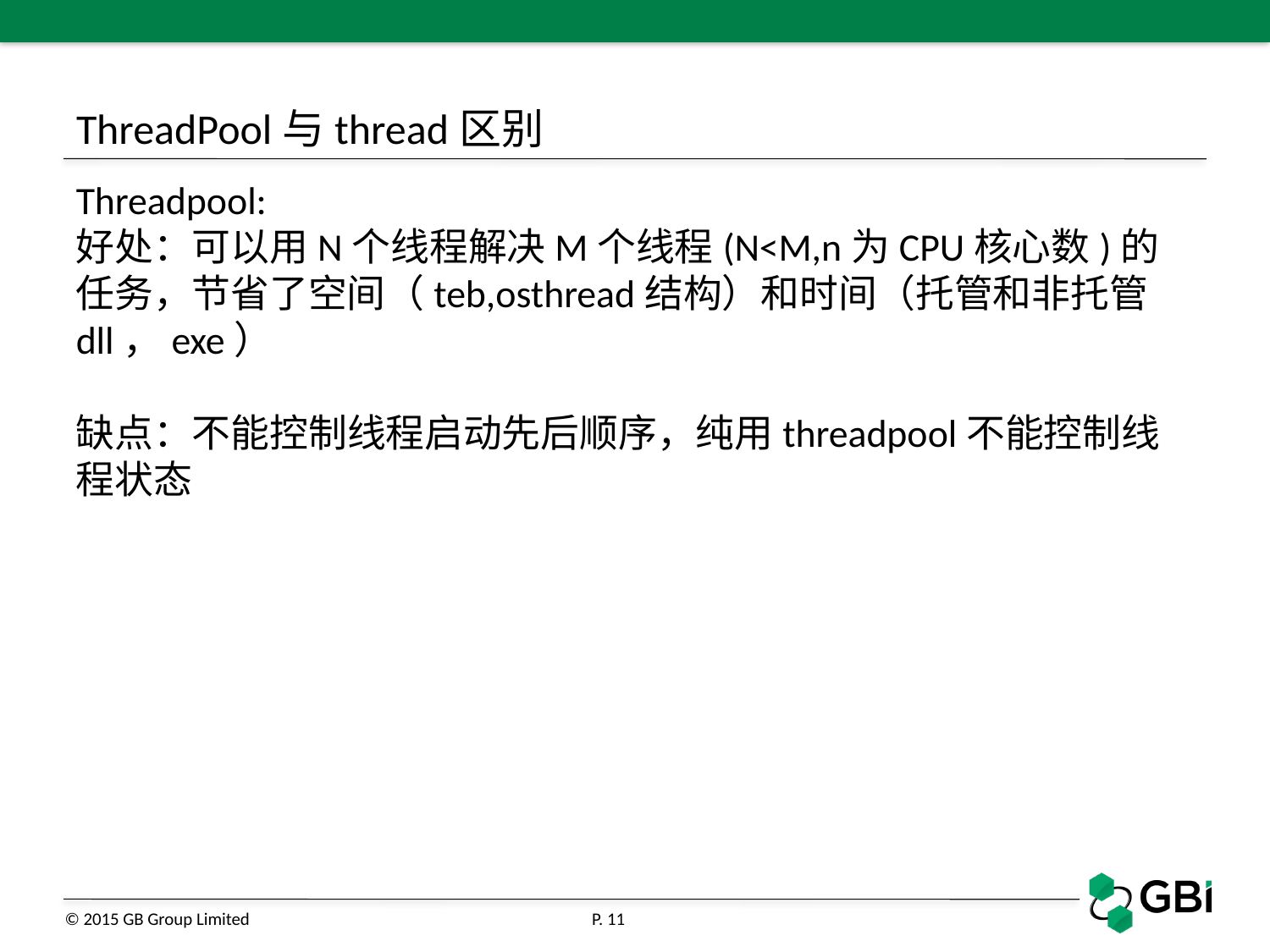

# ThreadPool与thread区别
Threadpool:
好处：可以用N个线程解决M个线程(N<M,n为CPU核心数)的任务，节省了空间（teb,osthread结构）和时间（托管和非托管dll，exe）

缺点：不能控制线程启动先后顺序，纯用threadpool不能控制线程状态